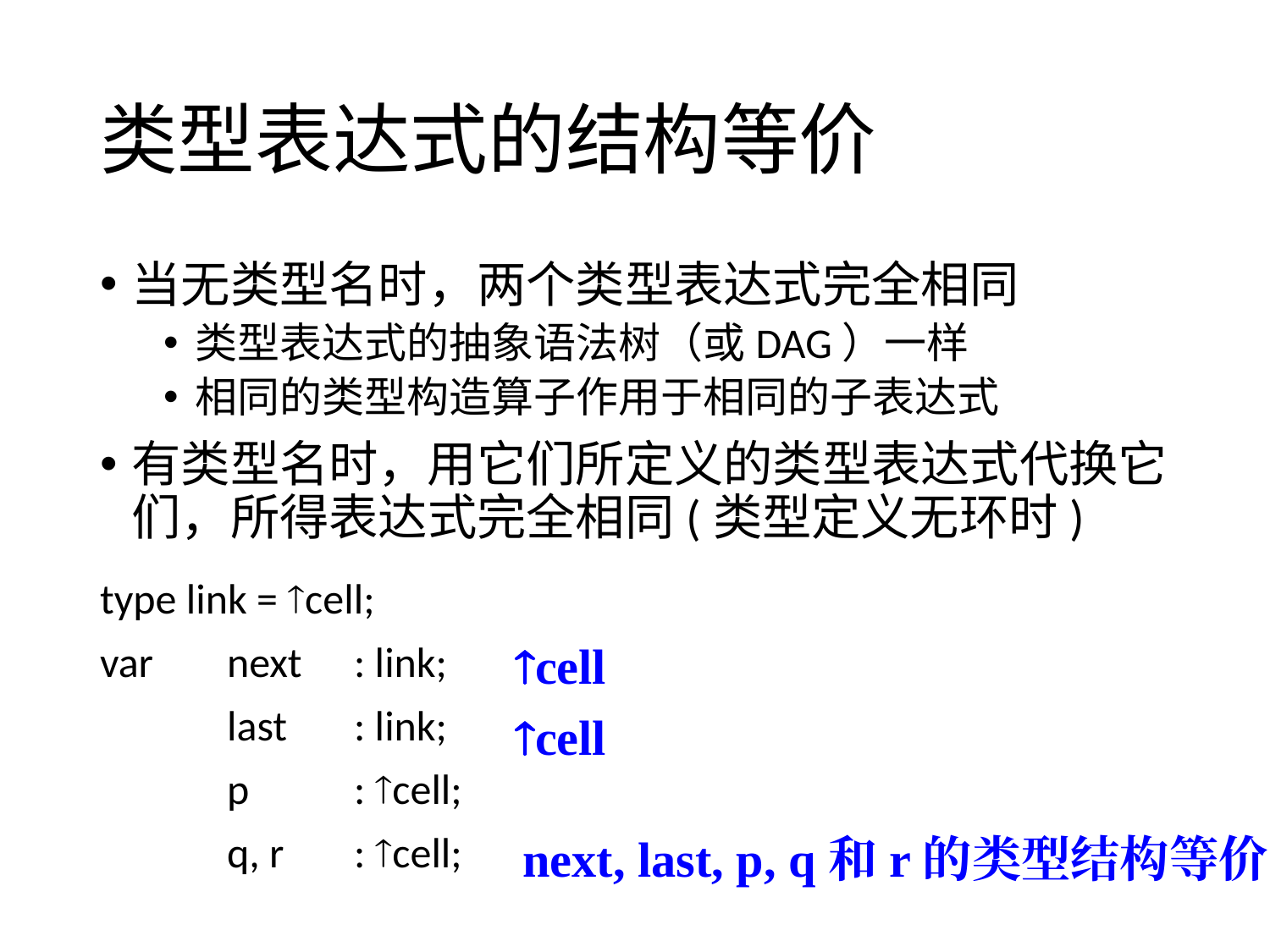

# 类型表达式的结构等价
当无类型名时，两个类型表达式完全相同
类型表达式的抽象语法树（或DAG）一样
相同的类型构造算子作用于相同的子表达式
有类型名时，用它们所定义的类型表达式代换它们，所得表达式完全相同(类型定义无环时)
type link = ↑cell;
var 	next	: link;
	last	: link;
	p 	: ↑cell;
	q, r	: ↑cell;
 ↑cell
 ↑cell
next, last, p, q和r的类型结构等价